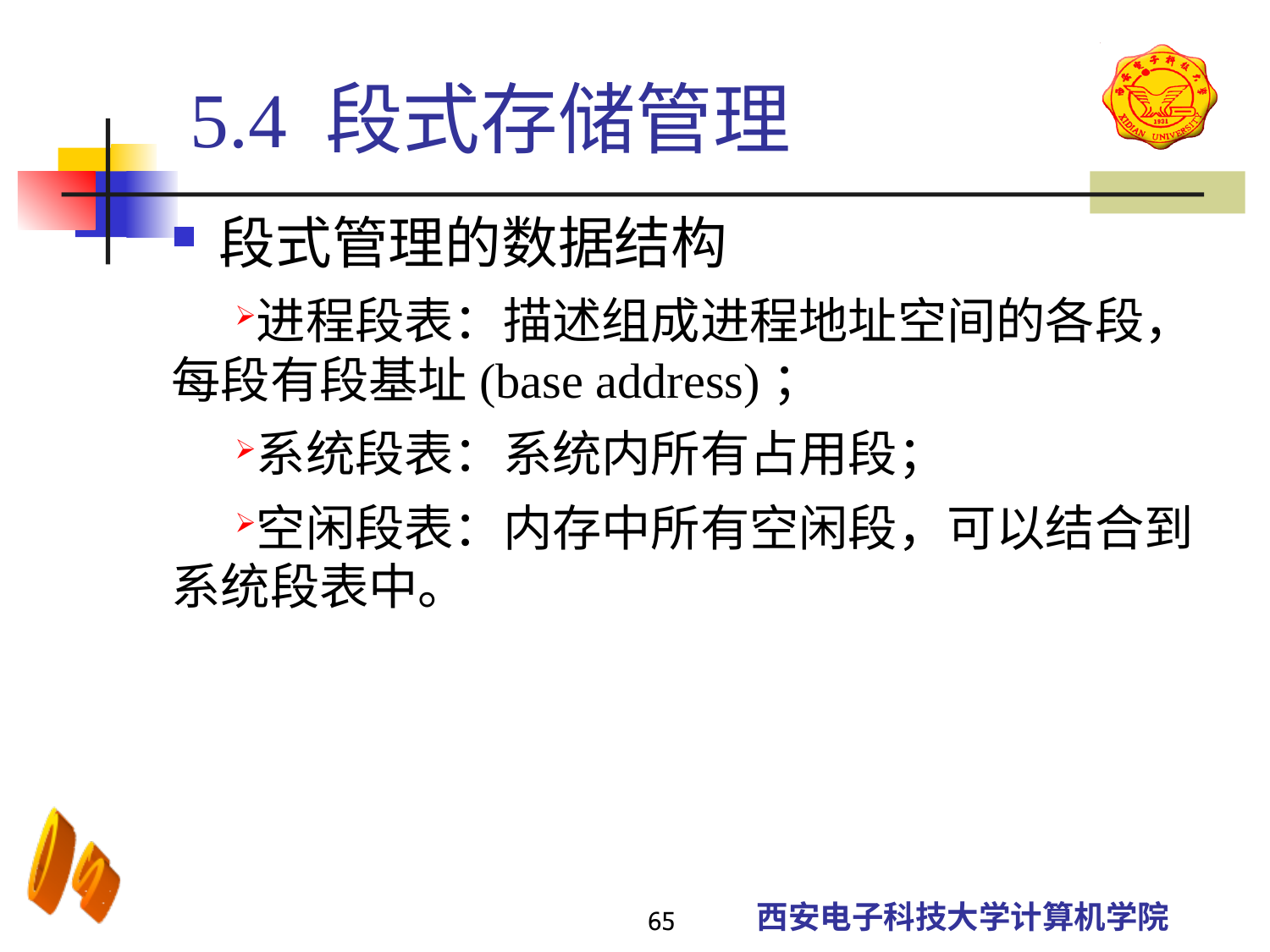

5.4 段式存储管理
段式管理的数据结构
进程段表：描述组成进程地址空间的各段，每段有段基址(base address)；
系统段表：系统内所有占用段；
空闲段表：内存中所有空闲段，可以结合到系统段表中。
65